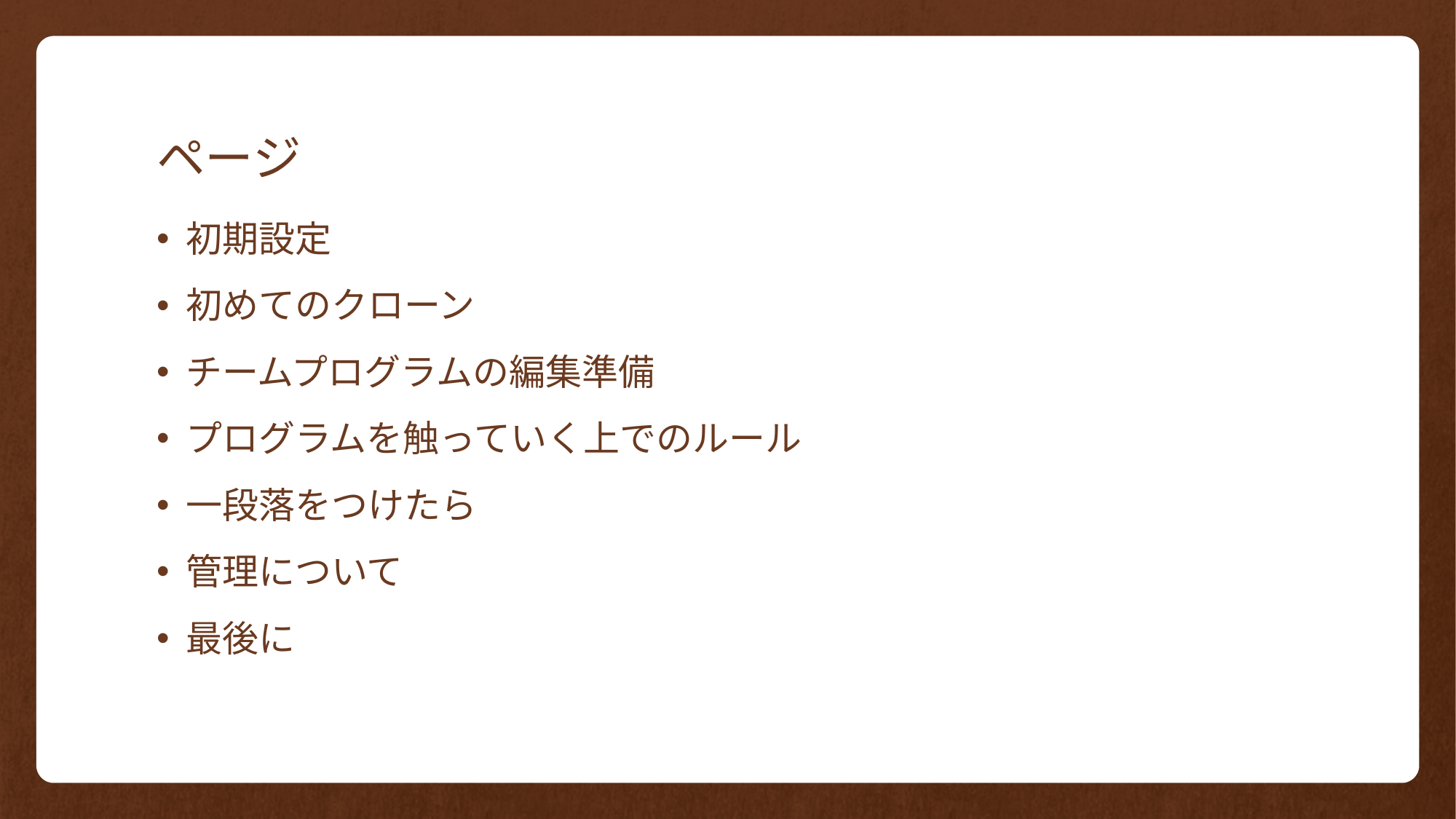

# ページ
初期設定
初めてのクローン
チームプログラムの編集準備
プログラムを触っていく上でのルール
一段落をつけたら
管理について
最後に